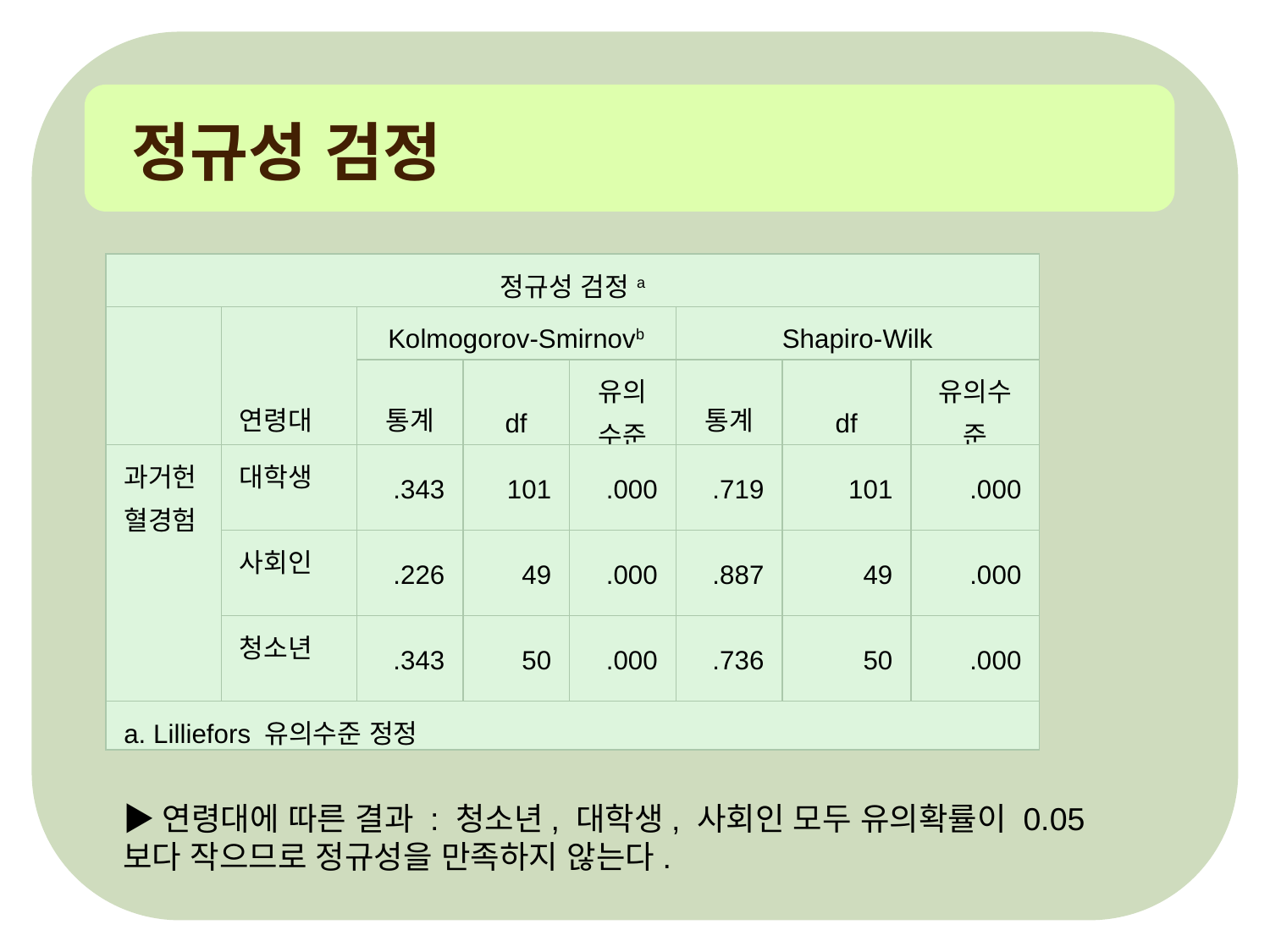

정규성 검정
| 정규성 검정a |  |  |  |  |  |  |  |
| --- | --- | --- | --- | --- | --- | --- | --- |
|  | 연령대 | Kolmogorov-Smirnovb |  |  | Shapiro-Wilk |  |  |
|  |  | 통계 | df | 유의수준 | 통계 | df | 유의수준 |
| 과거헌혈경험 | 대학생 | .343 | 101 | .000 | .719 | 101 | .000 |
|  | 사회인 | .226 | 49 | .000 | .887 | 49 | .000 |
|  | 청소년 | .343 | 50 | .000 | .736 | 50 | .000 |
| a. Lilliefors 유의수준 정정 |  |  |  |  |  |  |  |

▶연령대에 따른 결과 : 청소년, 대학생, 사회인 모두 유의확률이 0.05보다 작으므로 정규성을 만족하지 않는다.